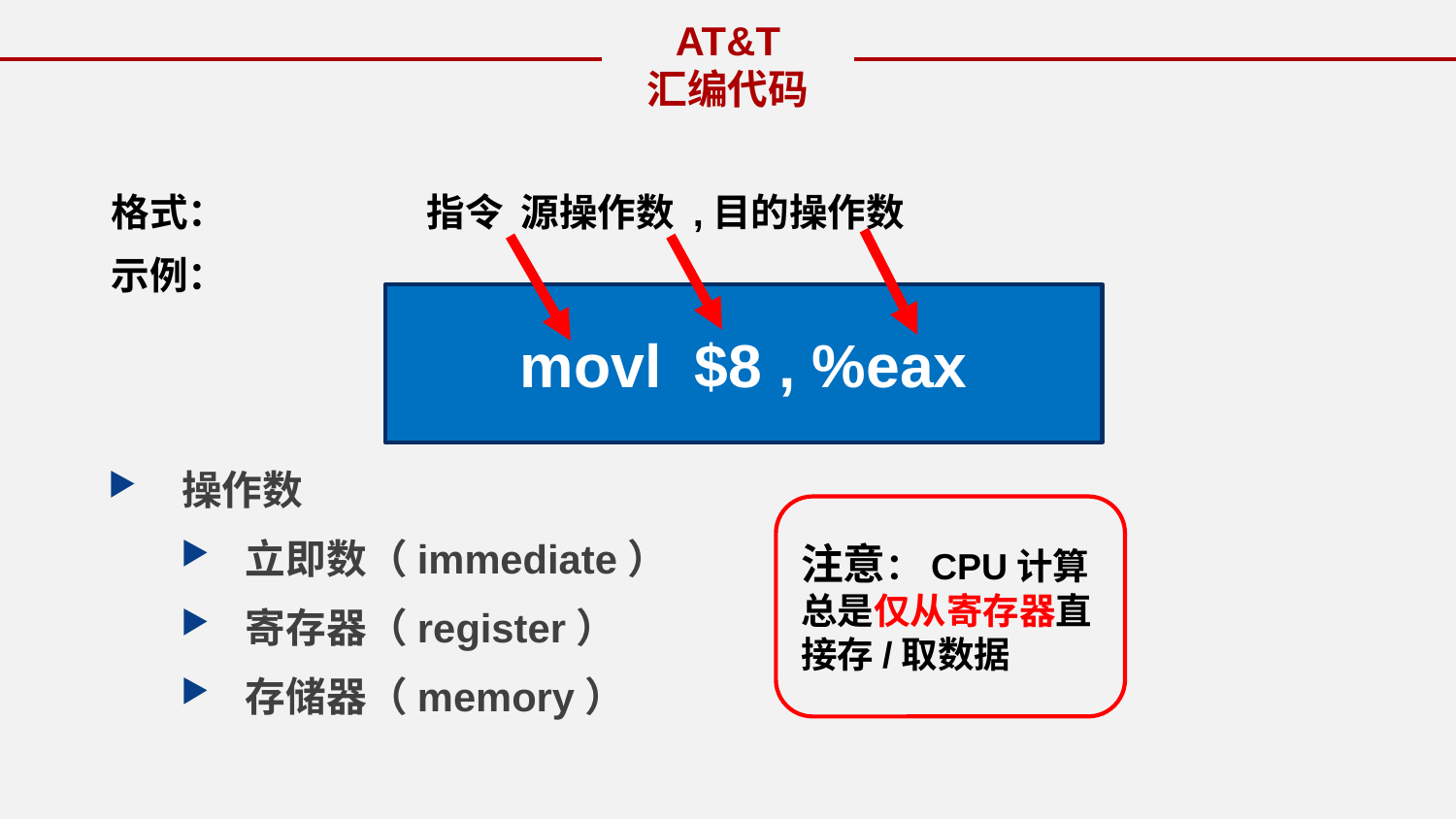

AT&T
汇编代码
格式：                       指令  源操作数 ,目的操作数
示例：
movl  $8 , %eax
 操作数
 立即数（immediate）
 寄存器（register）
 存储器（memory）

注意：CPU计算总是仅从寄存器直接存/取数据